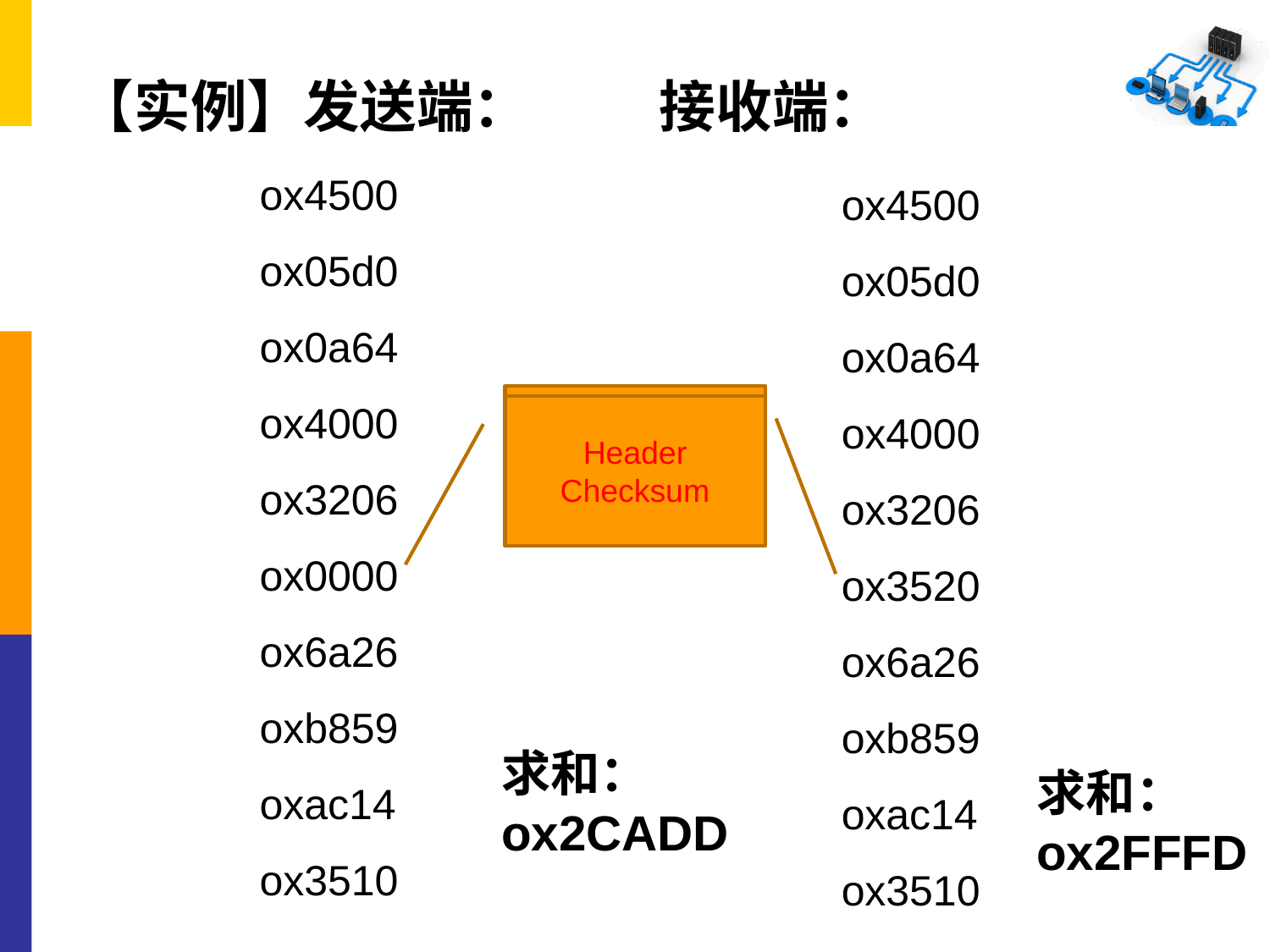

【实例】发送端：
接收端：

ox4500
ox05d0
ox0a64
ox4000 ox3206
ox0000 ox6a26
oxb859
oxac14
ox3510
ox4500
ox05d0
ox0a64
ox4000 ox3206
ox3520 ox6a26
oxb859
oxac14
ox3510

Header Checksum
求和：
ox2CADD
求和：
ox2FFFD